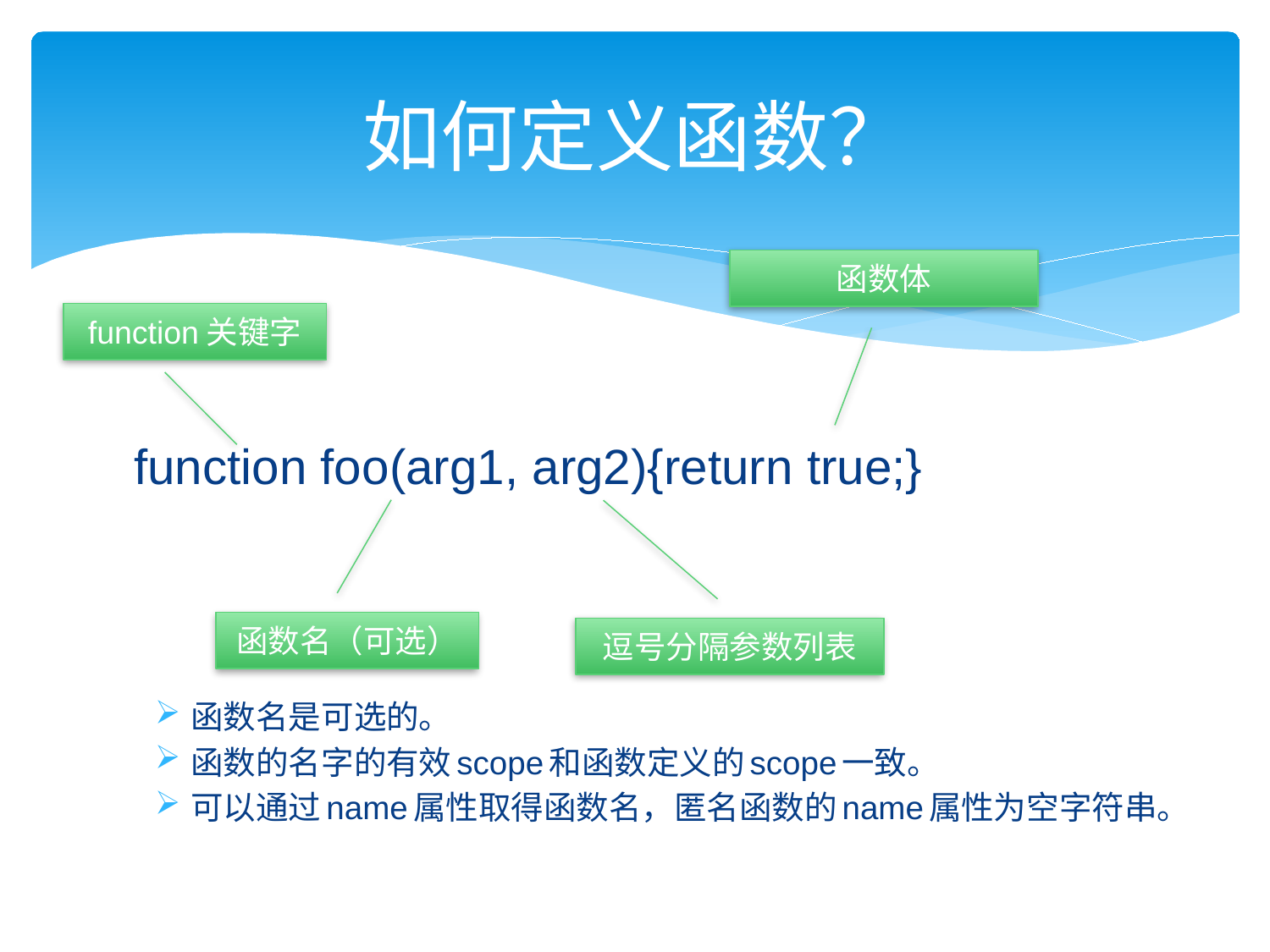

# 如何定义函数？

函数体
function关键字
function foo(arg1, arg2){return true;}
函数名（可选）
逗号分隔参数列表
函数名是可选的。
函数的名字的有效scope和函数定义的scope一致。
可以通过name属性取得函数名，匿名函数的name属性为空字符串。